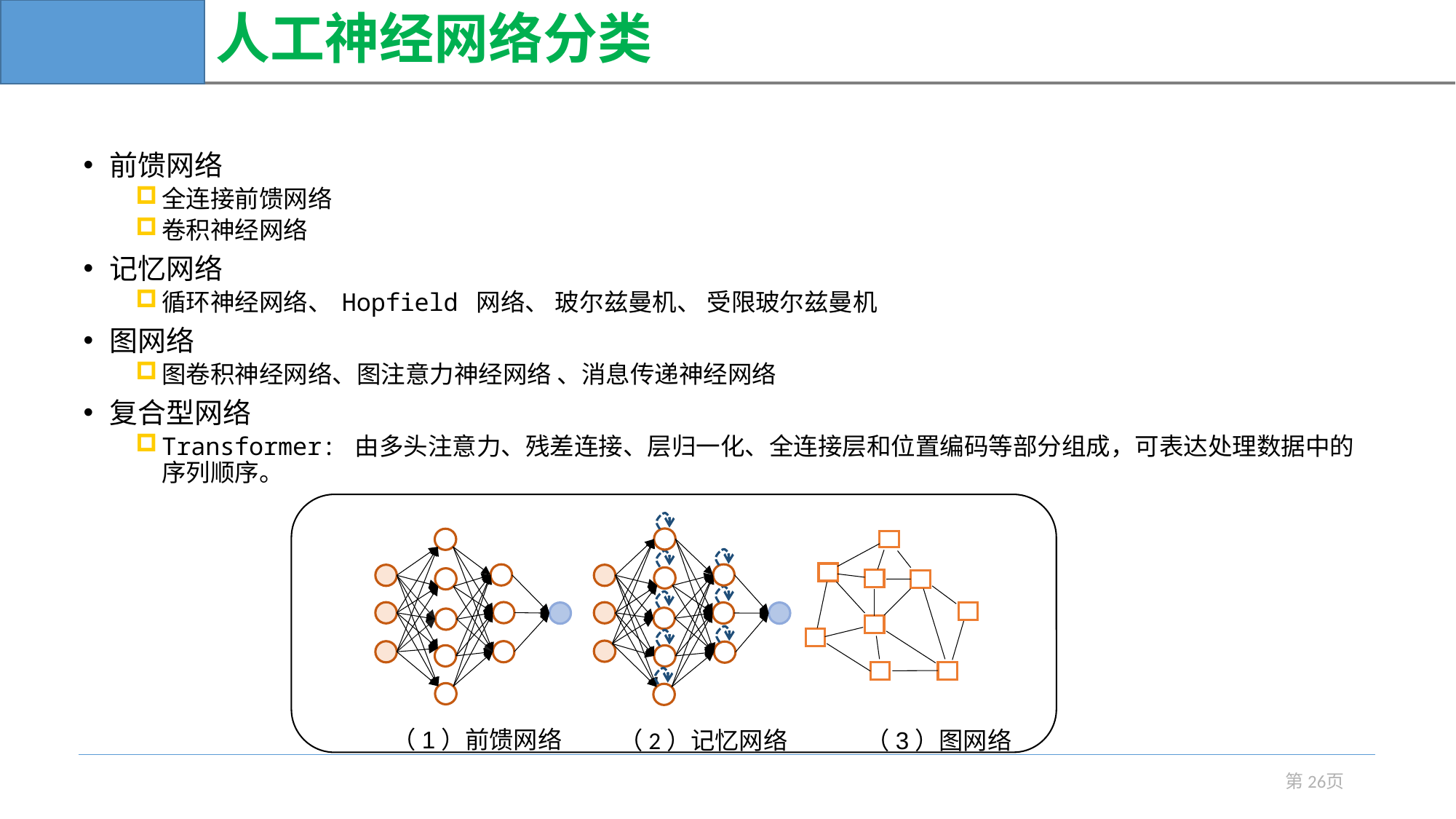

# 人工神经网络分类
前馈网络
全连接前馈网络
卷积神经网络
记忆网络
循环神经网络、 Hopfield 网络、 玻尔兹曼机、 受限玻尔兹曼机
图网络
图卷积神经网络、图注意力神经网络 、消息传递神经网络
复合型网络
Transformer: 由多头注意力、残差连接、层归一化、全连接层和位置编码等部分组成，可表达处理数据中的序列顺序。

（1）前馈网络
（3）图网络
（2）记忆网络
第26页